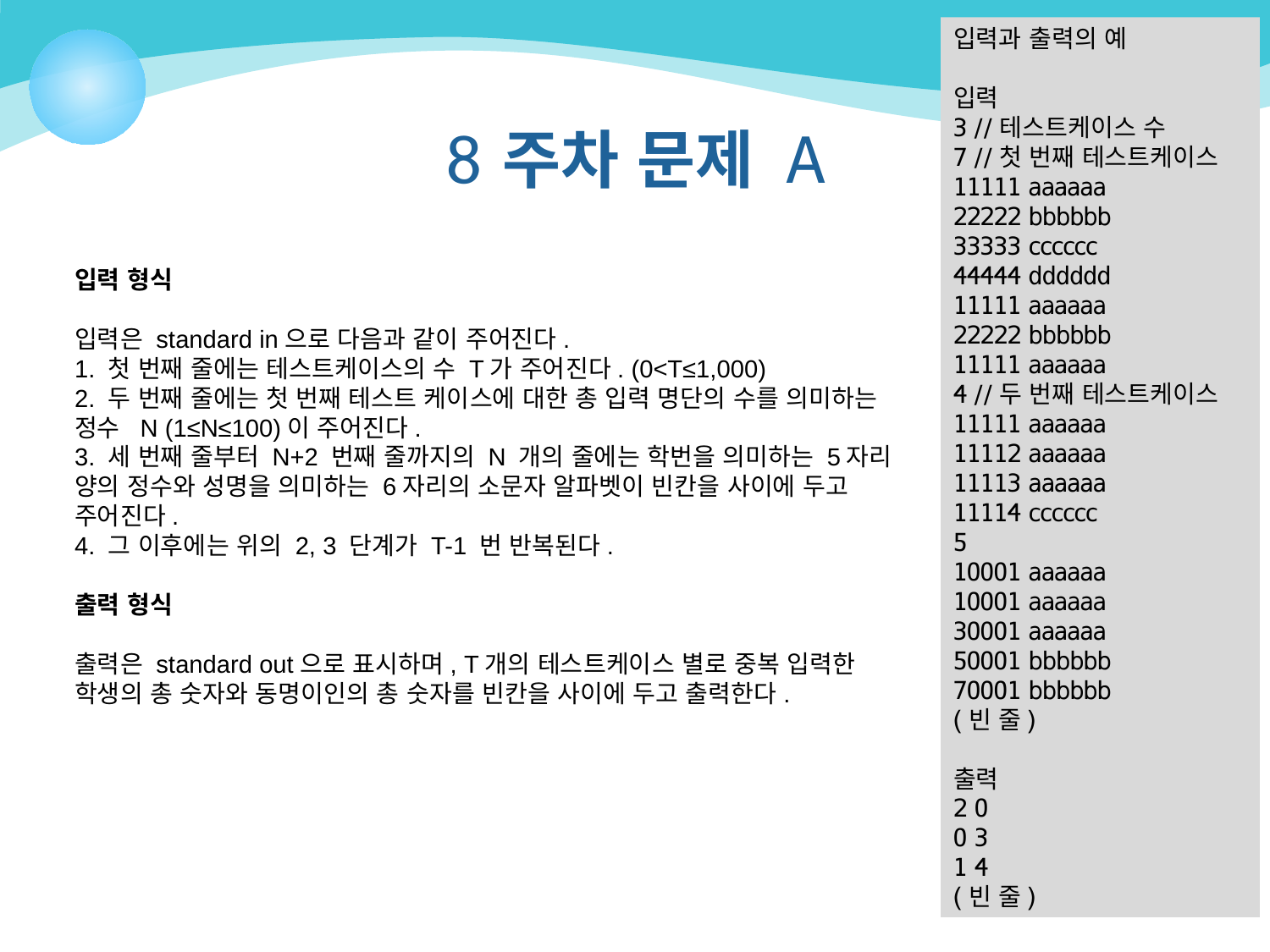

입력과 출력의 예

입력
3 //테스트케이스 수
7 //첫 번째 테스트케이스
11111 aaaaaa
22222 bbbbbb
33333 cccccc
44444 dddddd
11111 aaaaaa
22222 bbbbbb
11111 aaaaaa
4 //두 번째 테스트케이스
11111 aaaaaa
11112 aaaaaa
11113 aaaaaa
11114 cccccc
5
10001 aaaaaa
10001 aaaaaa
30001 aaaaaa
50001 bbbbbb
70001 bbbbbb
(빈 줄)

출력
2 0
0 3
1 4
(빈 줄)
# 8주차 문제 A
입력 형식

입력은 standard in으로 다음과 같이 주어진다.
1. 첫 번째 줄에는 테스트케이스의 수 T가 주어진다. (0<T≤1,000)
2. 두 번째 줄에는 첫 번째 테스트 케이스에 대한 총 입력 명단의 수를 의미하는 정수  N (1≤N≤100)이 주어진다.
3. 세 번째 줄부터 N+2 번째 줄까지의 N 개의 줄에는 학번을 의미하는 5자리 양의 정수와 성명을 의미하는 6자리의 소문자 알파벳이 빈칸을 사이에 두고 주어진다.
4. 그 이후에는 위의 2, 3 단계가 T-1 번 반복된다.

출력 형식

출력은 standard out으로 표시하며, T개의 테스트케이스 별로 중복 입력한 학생의 총 숫자와 동명이인의 총 숫자를 빈칸을 사이에 두고 출력한다.